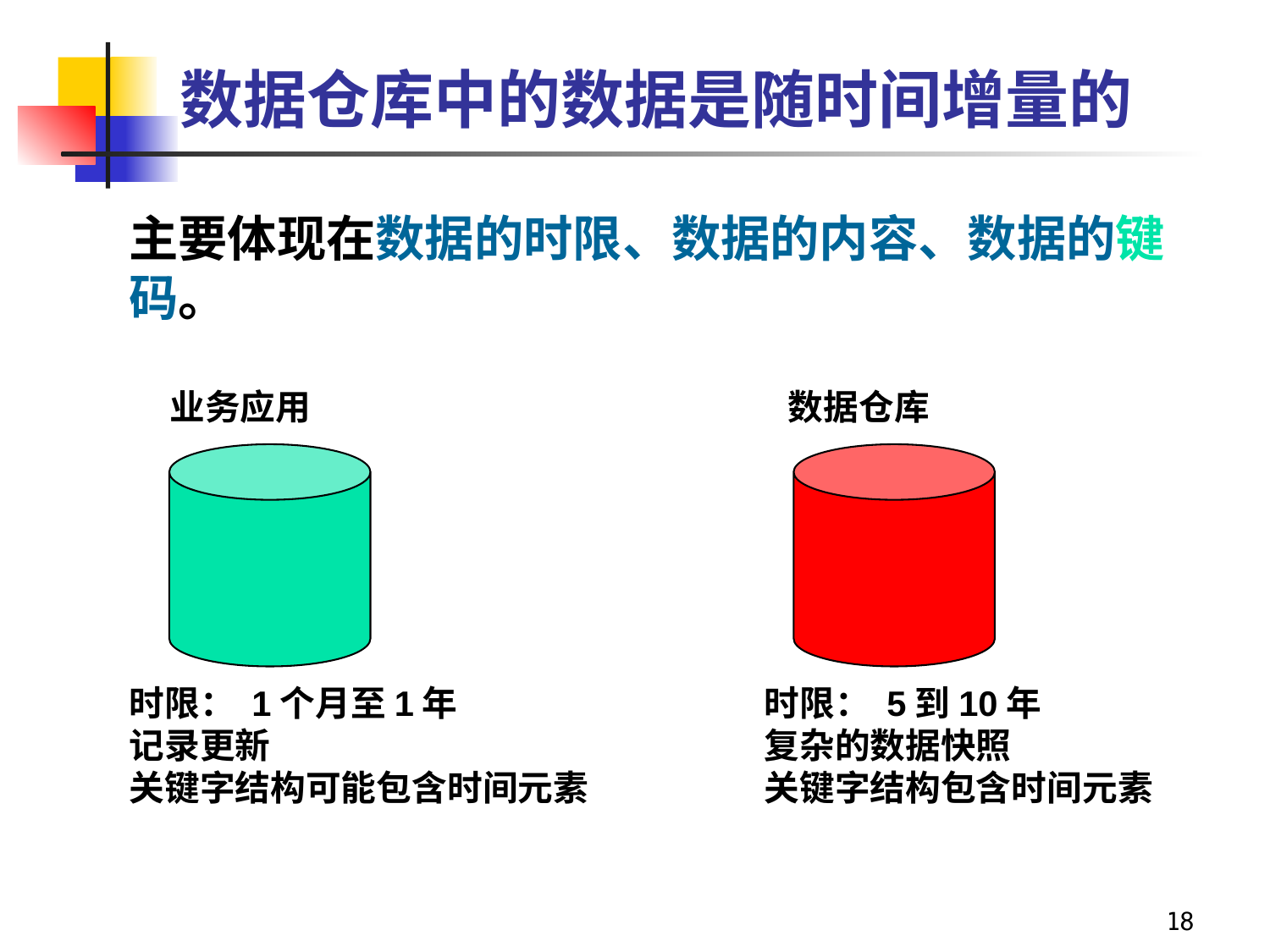

数据仓库中的数据是随时间增量的
主要体现在数据的时限、数据的内容、数据的键码。

    业务应用				   数据仓库

时限： 1个月至1年			时限： 5到10年
记录更新				复杂的数据快照
关键字结构可能包含时间元素		关键字结构包含时间元素

18